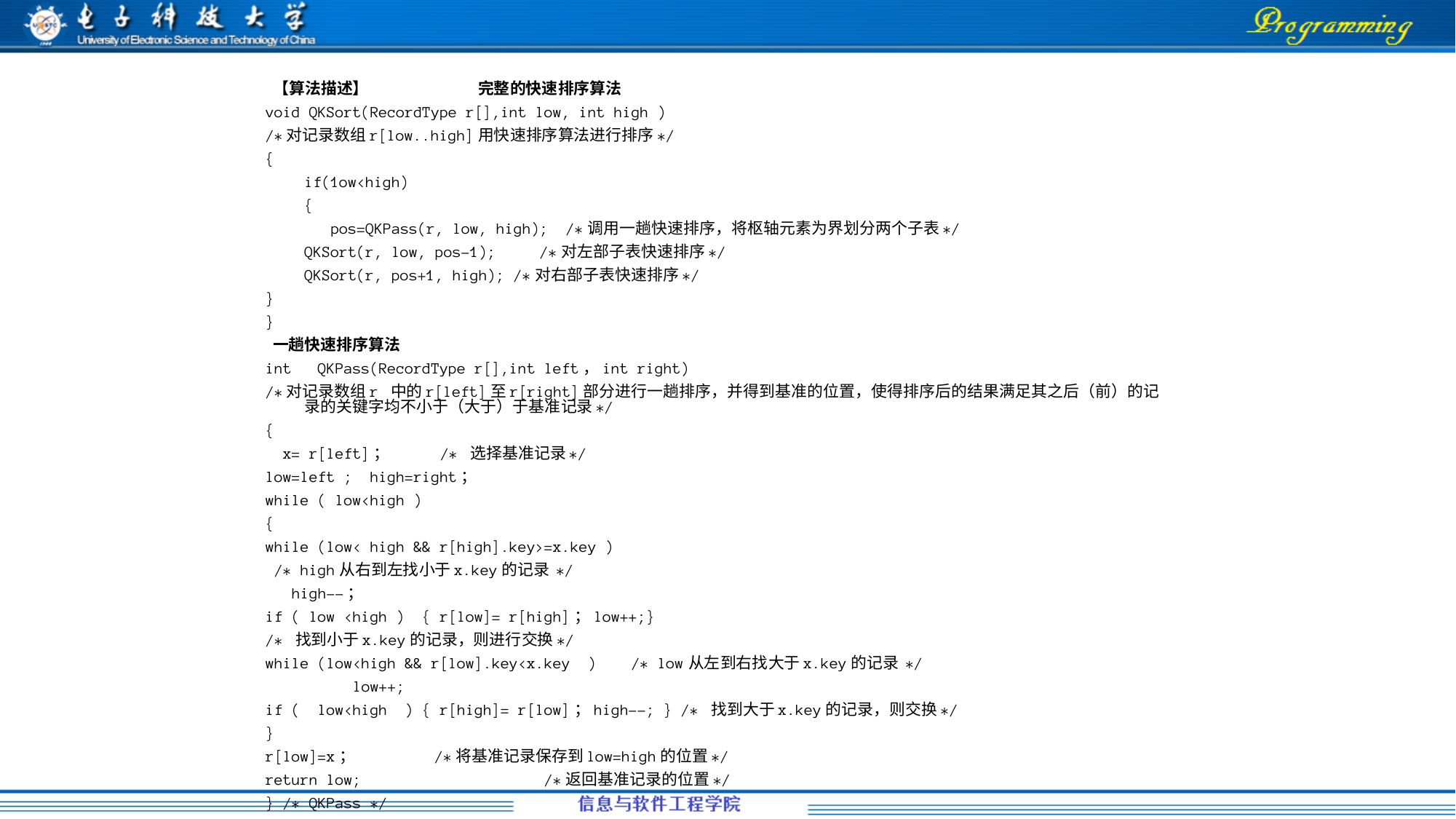

【算法描述】                              完整的快速排序算法
void QKSort(RecordType r[],int low, int high )
/*对记录数组r[low..high]用快速排序算法进行排序*/
{
	if(1ow<high)
	{
	   pos=QKPass(r, low, high);  /*调用一趟快速排序，将枢轴元素为界划分两个子表*/
		QKSort(r, low, pos-1);     /*对左部子表快速排序*/
		QKSort(r, pos+1, high); /*对右部子表快速排序*/
}
}
 一趟快速排序算法
int   QKPass(RecordType r[],int left，int right)
/*对记录数组r 中的r[left]至r[right]部分进行一趟排序，并得到基准的位置，使得排序后的结果满足其之后（前）的记录的关键字均不小于（大于）于基准记录*/
{
  x= r[left]；             /* 选择基准记录*/
low=left ;  high=right；
while ( low<high )
{
while (low< high && r[high].key>=x.key )
 /* high从右到左找小于x.key的记录 */
   high--；
if ( low <high )  { r[low]= r[high]；low++;}
/* 找到小于x.key的记录，则进行交换*/
while (low<high && r[low].key<x.key  )    /* low从左到右找大于x.key的记录 */
          low++;
if (  low<high  ) { r[high]= r[low]；high--; } /* 找到大于x.key的记录，则交换*/
}
r[low]=x；                     /*将基准记录保存到low=high的位置*/
return low;                     /*返回基准记录的位置*/
} /* QKPass */